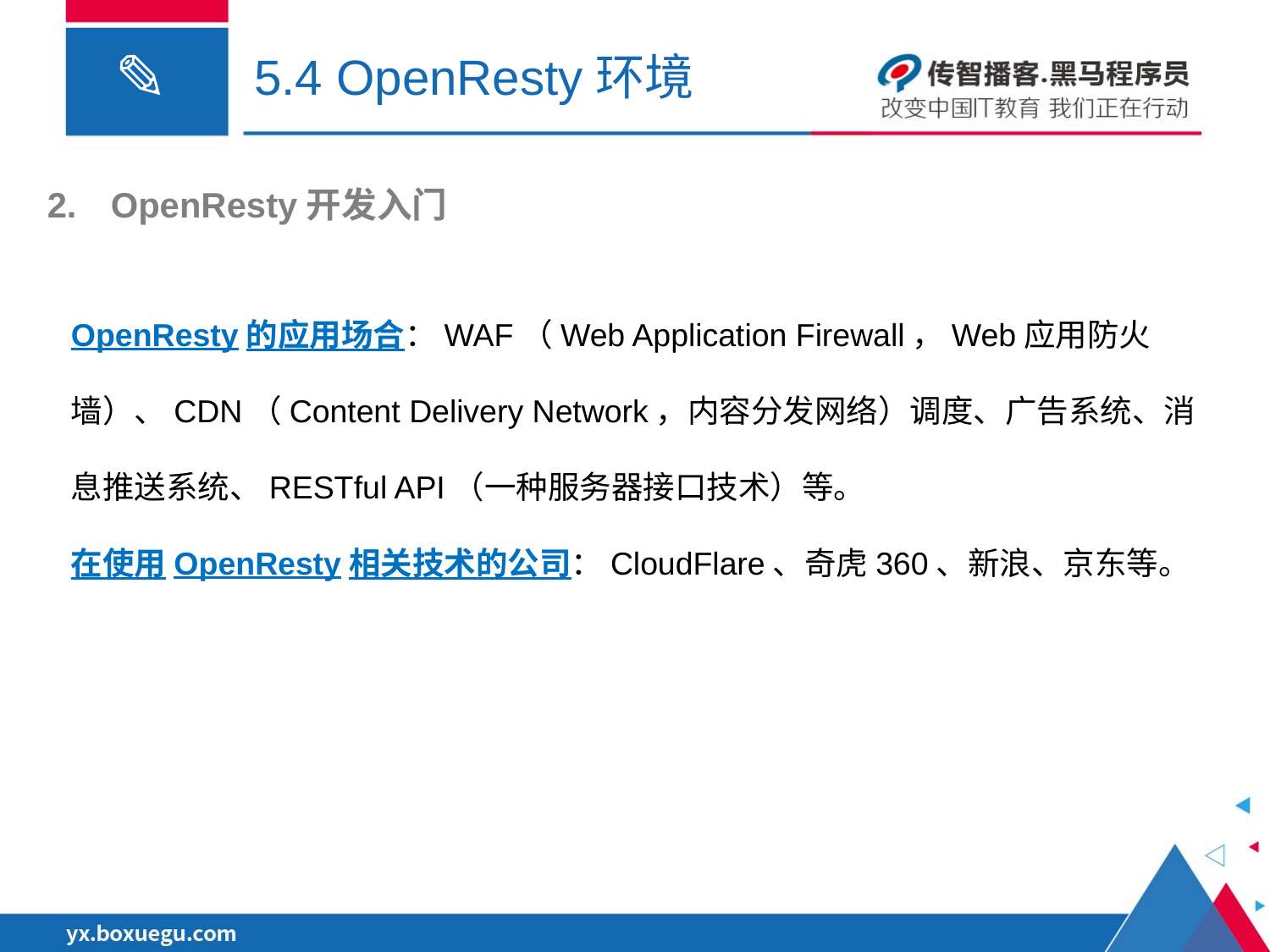

# 5.4 OpenResty环境
OpenResty开发入门
OpenResty的应用场合：WAF（Web Application Firewall，Web应用防火墙）、CDN（Content Delivery Network，内容分发网络）调度、广告系统、消息推送系统、RESTful API（一种服务器接口技术）等。
在使用OpenResty相关技术的公司：CloudFlare、奇虎360、新浪、京东等。